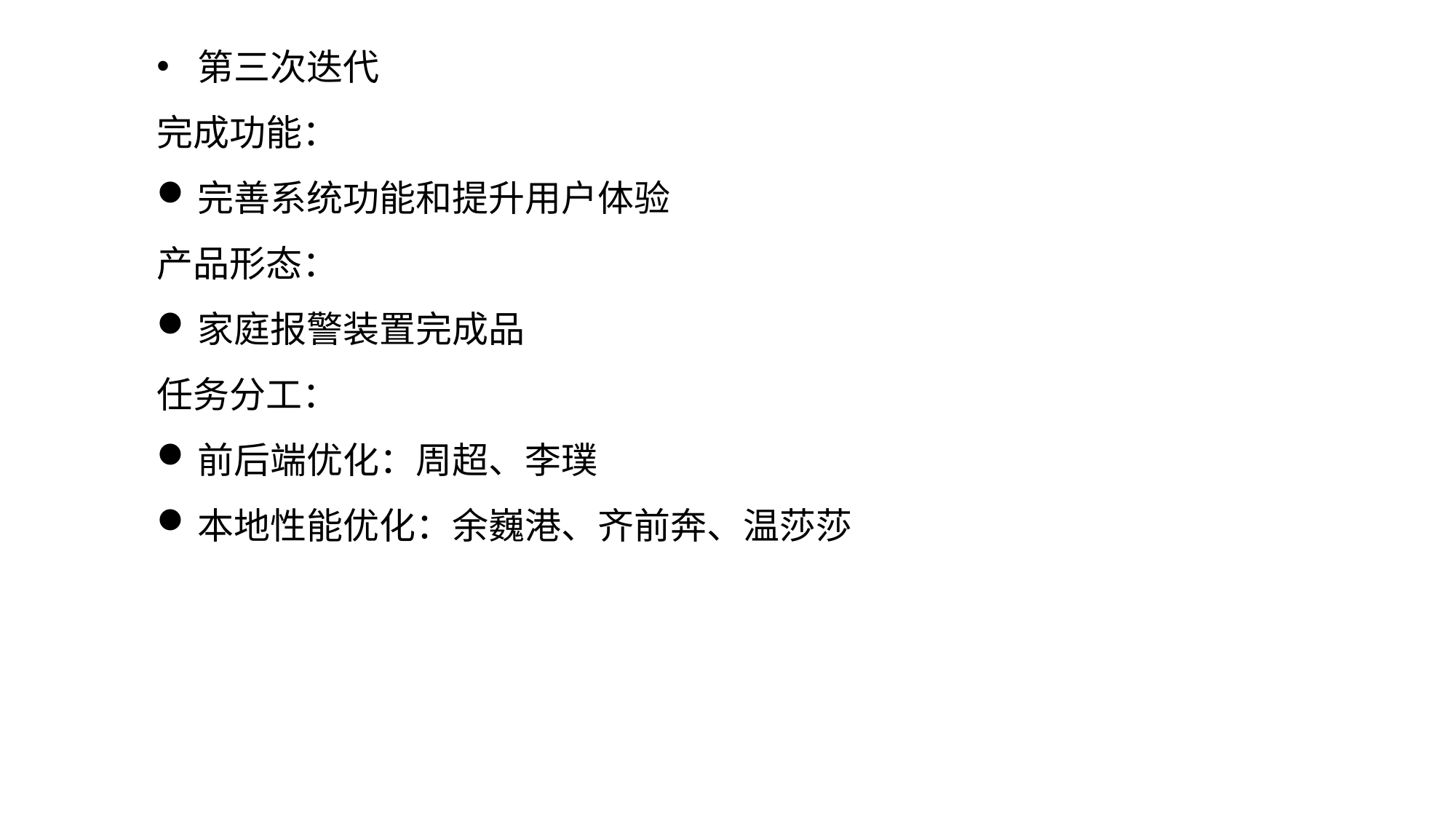

第三次迭代
完成功能：
完善系统功能和提升用户体验
产品形态：
家庭报警装置完成品
任务分工：
前后端优化：周超、李璞
本地性能优化：余巍港、齐前奔、温莎莎